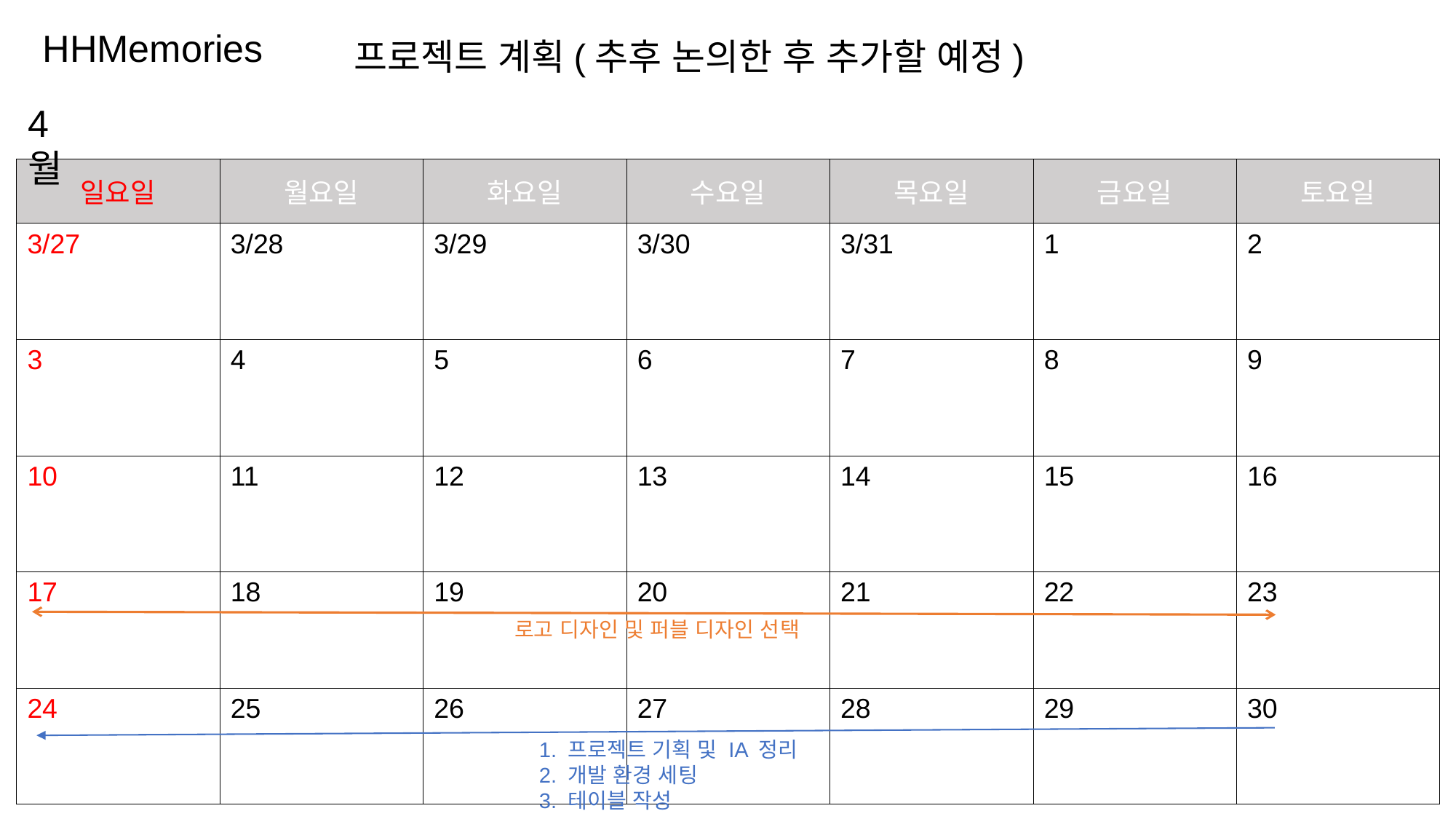

HHMemories
프로젝트 계획(추후 논의한 후 추가할 예정)
4월
| 일요일 | 월요일 | 화요일 | 수요일 | 목요일 | 금요일 | 토요일 |
| --- | --- | --- | --- | --- | --- | --- |
| 3/27 | 3/28 | 3/29 | 3/30 | 3/31 | 1 | 2 |
| 3 | 4 | 5 | 6 | 7 | 8 | 9 |
| 10 | 11 | 12 | 13 | 14 | 15 | 16 |
| 17 | 18 | 19 | 20 | 21 | 22 | 23 |
| 24 | 25 | 26 | 27 | 28 | 29 | 30 |
로고 디자인 및 퍼블 디자인 선택
1. 프로젝트 기획 및 IA 정리
2. 개발 환경 세팅
3. 테이블 작성